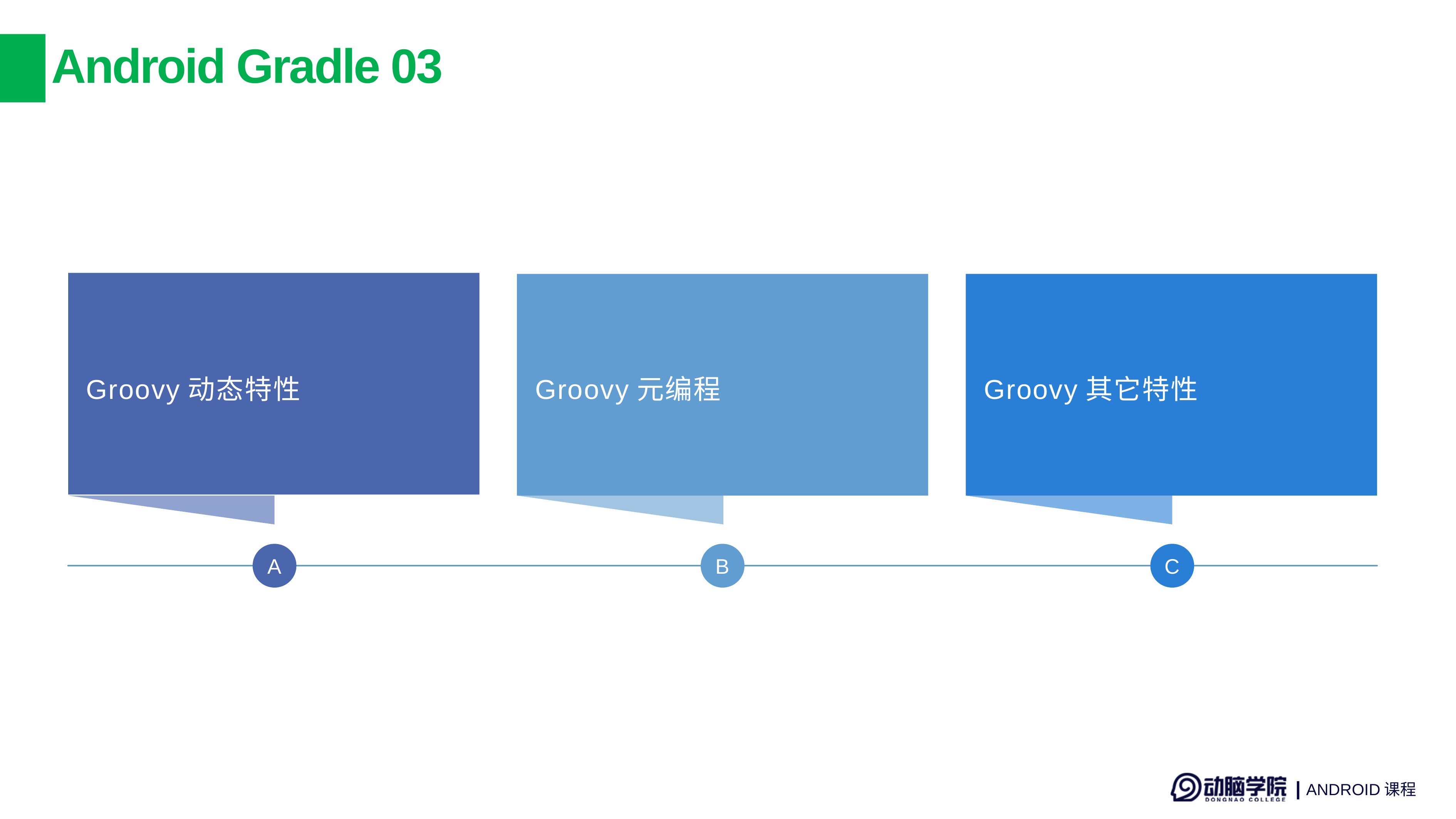

# Android Gradle 03

Groovy动态特性
Groovy元编程
Groovy其它特性

A
B
C